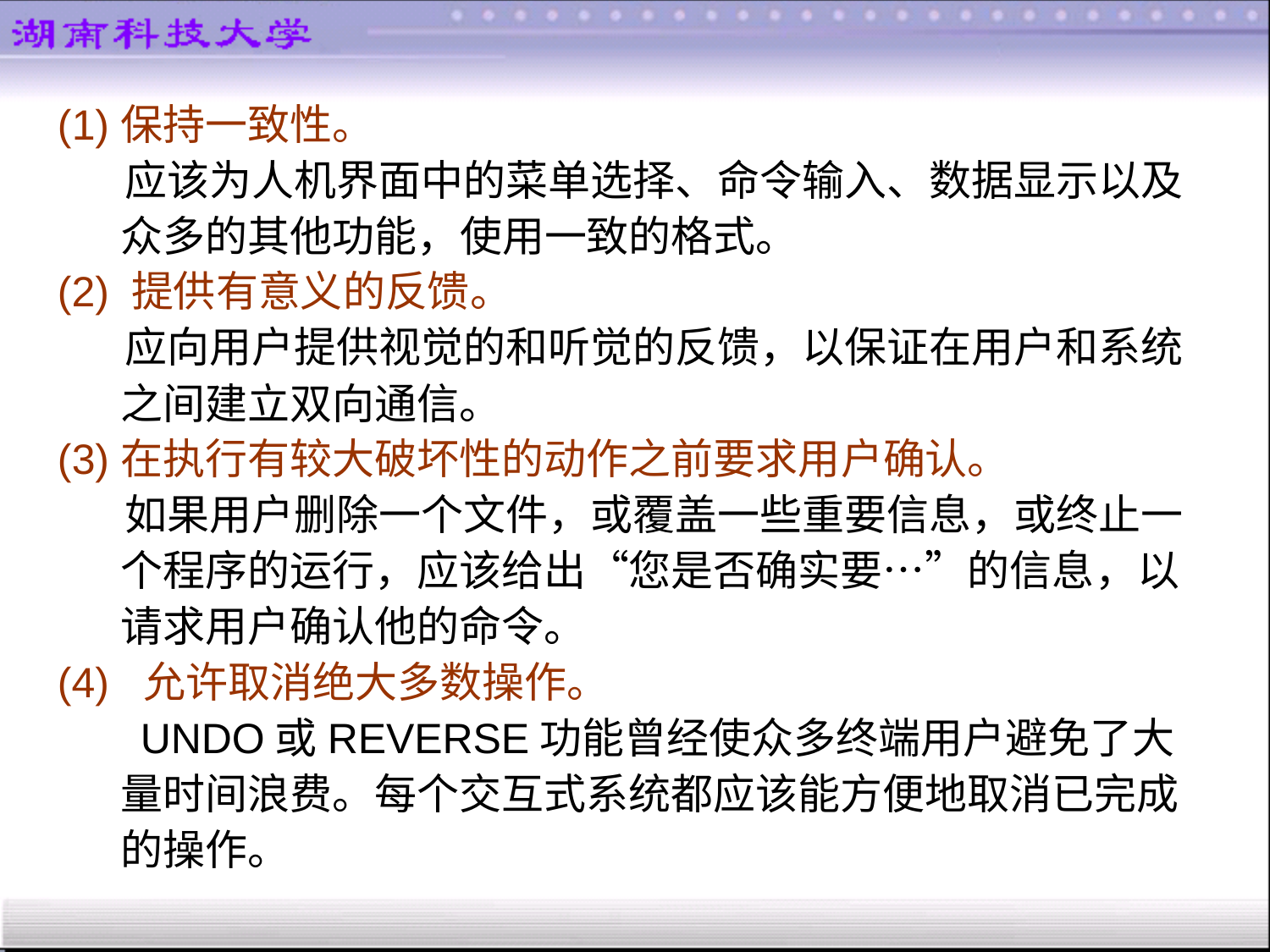

保持一致性。
      应该为人机界面中的菜单选择、命令输入、数据显示以及众多的其他功能，使用一致的格式。
(2) 提供有意义的反馈。
      应向用户提供视觉的和听觉的反馈，以保证在用户和系统之间建立双向通信。
在执行有较大破坏性的动作之前要求用户确认。
      如果用户删除一个文件，或覆盖一些重要信息，或终止一个程序的运行，应该给出“您是否确实要…”的信息，以请求用户确认他的命令。
(4)  允许取消绝大多数操作。
       UNDO或REVERSE功能曾经使众多终端用户避免了大量时间浪费。每个交互式系统都应该能方便地取消已完成的操作。